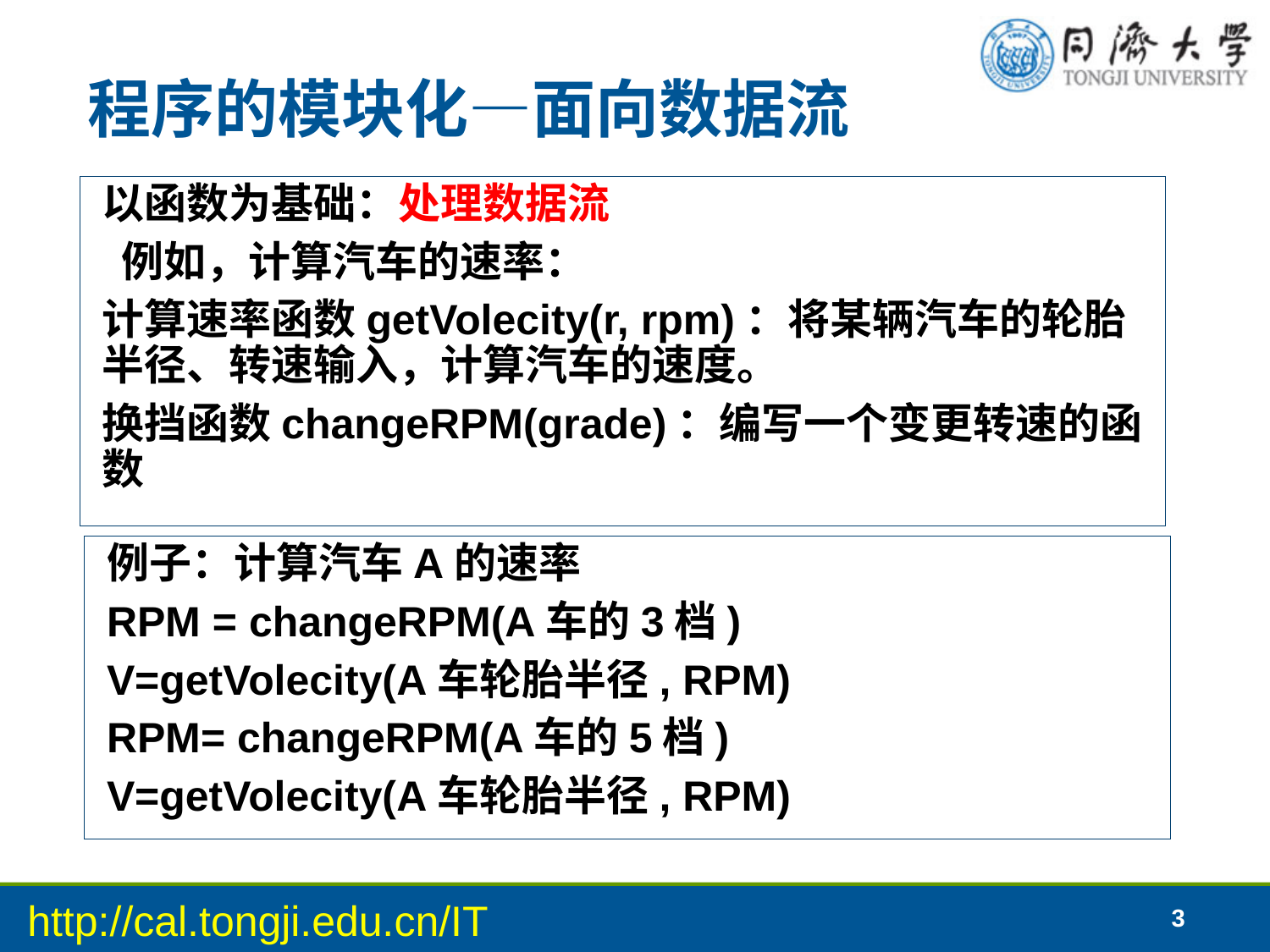

# 程序的模块化—面向数据流
以函数为基础：处理数据流
 例如，计算汽车的速率：
计算速率函数getVolecity(r, rpm)：将某辆汽车的轮胎半径、转速输入，计算汽车的速度。
换挡函数changeRPM(grade)：编写一个变更转速的函数
例子：计算汽车A的速率
RPM = changeRPM(A车的3档)
V=getVolecity(A车轮胎半径, RPM)
RPM= changeRPM(A车的5档)
V=getVolecity(A车轮胎半径, RPM)